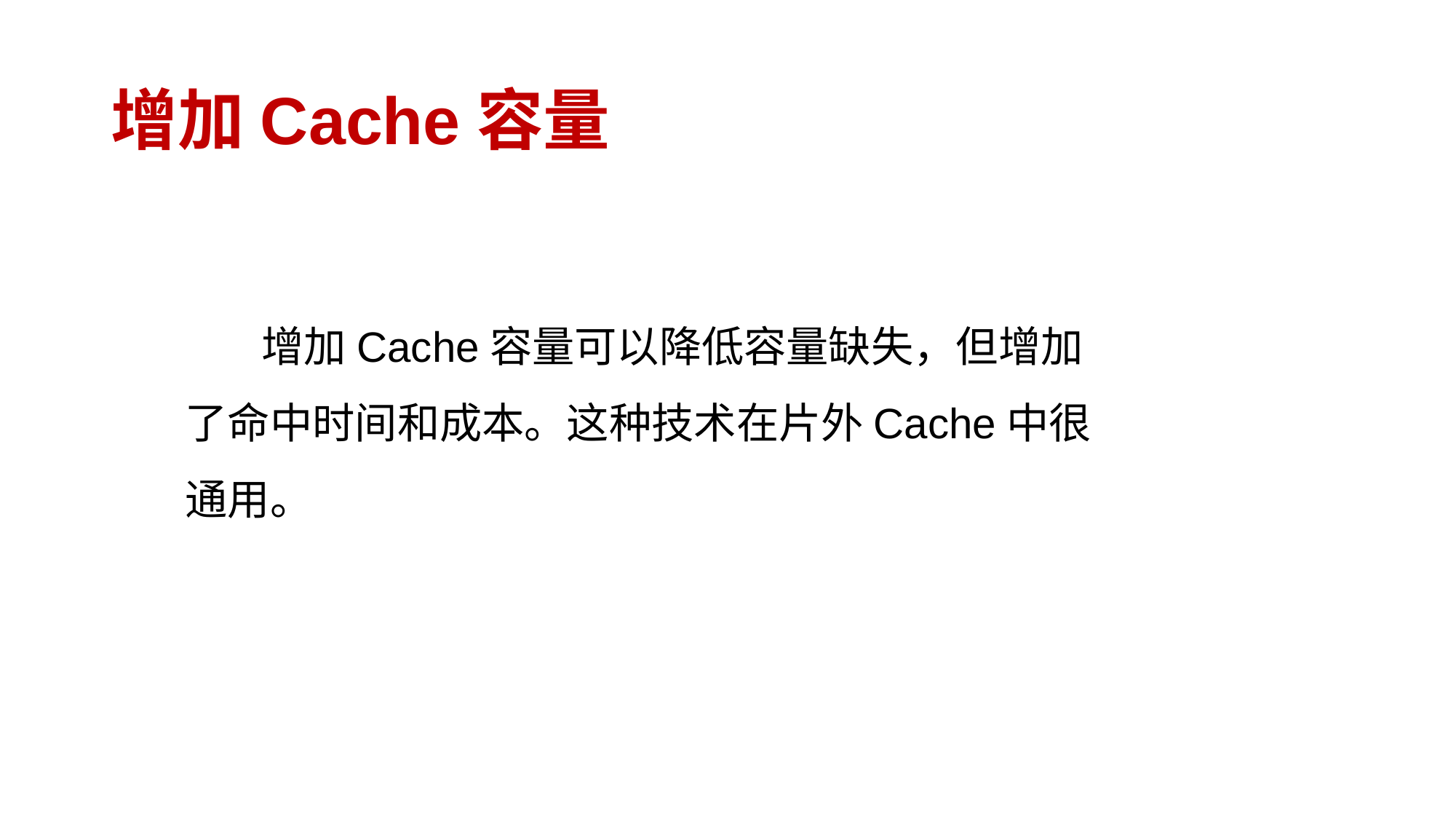

# 增加Cache容量
       增加Cache容量可以降低容量缺失，但增加了命中时间和成本。这种技术在片外Cache中很通用。